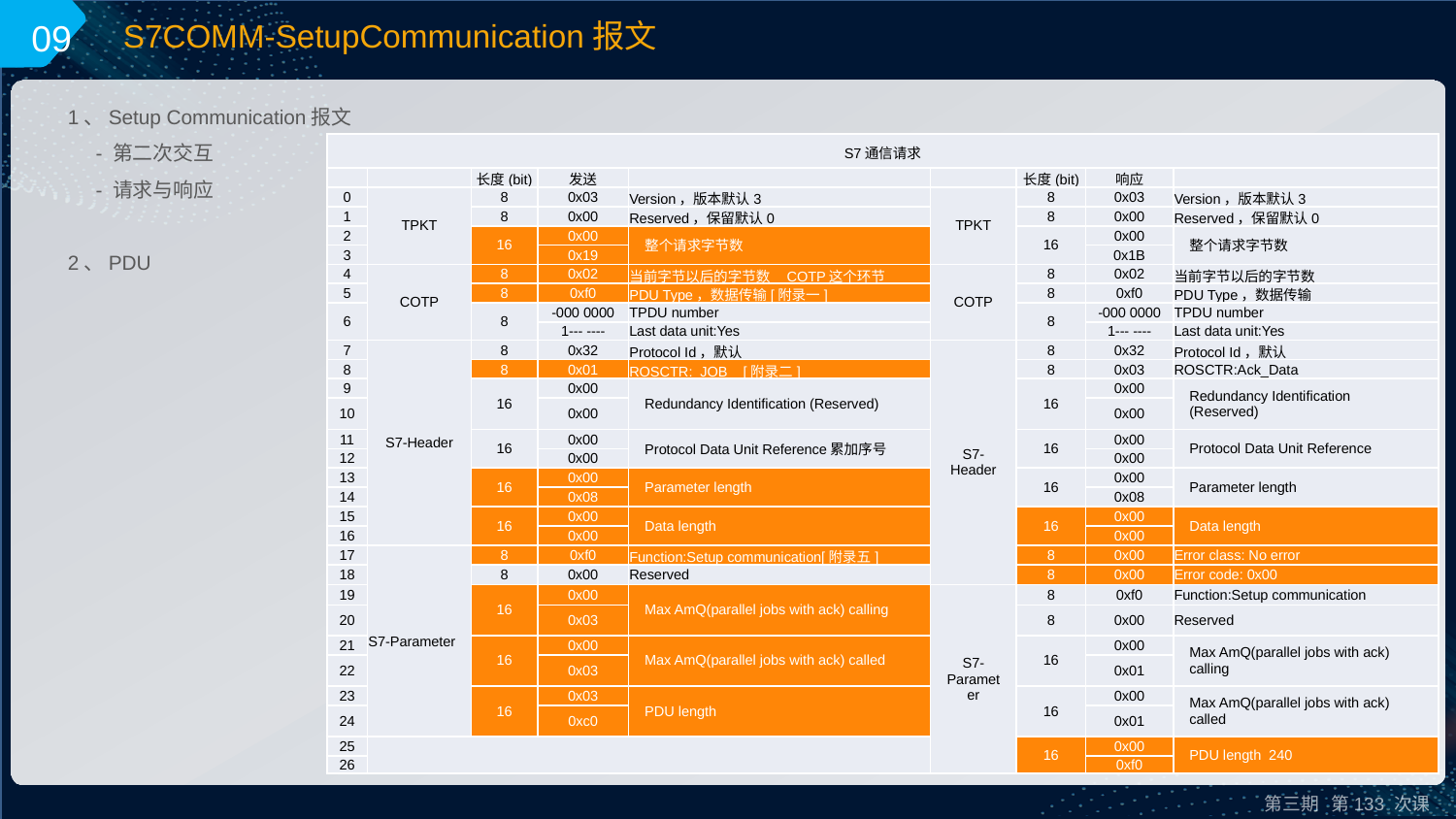

09
S7COMM-SetupCommunication报文
1、Setup Communication报文
     - 第二次交互
     - 请求与响应

2、PDU
| S7通信请求 |  |  |  |  |  |  |  |  |
| --- | --- | --- | --- | --- | --- | --- | --- | --- |
|  |  | 长度(bit) | 发送 |  |  | 长度(bit) | 响应 |  |
| 0 | TPKT | 8 | 0x03 | Version，版本默认3 | TPKT | 8 | 0x03 | Version，版本默认3 |
| 1 |  | 8 | 0x00 | Reserved，保留默认0 |  | 8 | 0x00 | Reserved，保留默认0 |
| 2 |  | 16 | 0x00 | 整个请求字节数 |  | 16 | 0x00 | 整个请求字节数 |
| 3 |  |  | 0x19 |  |  |  | 0x1B |  |
| 4 | COTP | 8 | 0x02 | 当前字节以后的字节数 COTP这个环节 | COTP | 8 | 0x02 | 当前字节以后的字节数 |
| 5 |  | 8 | 0xf0 | PDU Type，数据传输[附录一] |  | 8 | 0xf0 | PDU Type，数据传输 |
| 6 |  | 8 | -000 0000 | TPDU number |  | 8 | -000 0000 | TPDU number |
|  |  |  | 1--- ---- | Last data unit:Yes |  |  | 1--- ---- | Last data unit:Yes |
| 7 | S7-Header | 8 | 0x32 | Protocol Id，默认 | S7-Header | 8 | 0x32 | Protocol Id，默认 |
| 8 |  | 8 | 0x01 | ROSCTR: JOB [附录二] |  | 8 | 0x03 | ROSCTR:Ack\_Data |
| 9 |  | 16 | 0x00 | Redundancy Identification (Reserved) |  | 16 | 0x00 | Redundancy Identification (Reserved) |
| 10 |  |  | 0x00 |  |  |  | 0x00 |  |
| 11 |  | 16 | 0x00 | Protocol Data Unit Reference累加序号 |  | 16 | 0x00 | Protocol Data Unit Reference |
| 12 |  |  | 0x00 |  |  |  | 0x00 |  |
| 13 |  | 16 | 0x00 | Parameter length |  | 16 | 0x00 | Parameter length |
| 14 |  |  | 0x08 |  |  |  | 0x08 |  |
| 15 |  | 16 | 0x00 | Data length |  | 16 | 0x00 | Data length |
| 16 |  |  | 0x00 |  |  |  | 0x00 |  |
| 17 | S7-Parameter | 8 | 0xf0 | Function:Setup communication[附录五] |  | 8 | 0x00 | Error class: No error |
| 18 |  | 8 | 0x00 | Reserved |  | 8 | 0x00 | Error code: 0x00 |
| 19 |  | 16 | 0x00 | Max AmQ(parallel jobs with ack) calling | S7-Parameter | 8 | 0xf0 | Function:Setup communication |
| 20 |  |  | 0x03 |  |  | 8 | 0x00 | Reserved |
| 21 |  | 16 | 0x00 | Max AmQ(parallel jobs with ack) called |  | 16 | 0x00 | Max AmQ(parallel jobs with ack) calling |
| 22 |  |  | 0x03 |  |  |  | 0x01 |  |
| 23 |  | 16 | 0x03 | PDU length |  | 16 | 0x00 | Max AmQ(parallel jobs with ack) called |
| 24 |  |  | 0xc0 |  |  |  | 0x01 |  |
| 25 |  |  |  |  |  | 16 | 0x00 | PDU length 240 |
| 26 |  |  |  |  |  |  | 0xf0 |  |